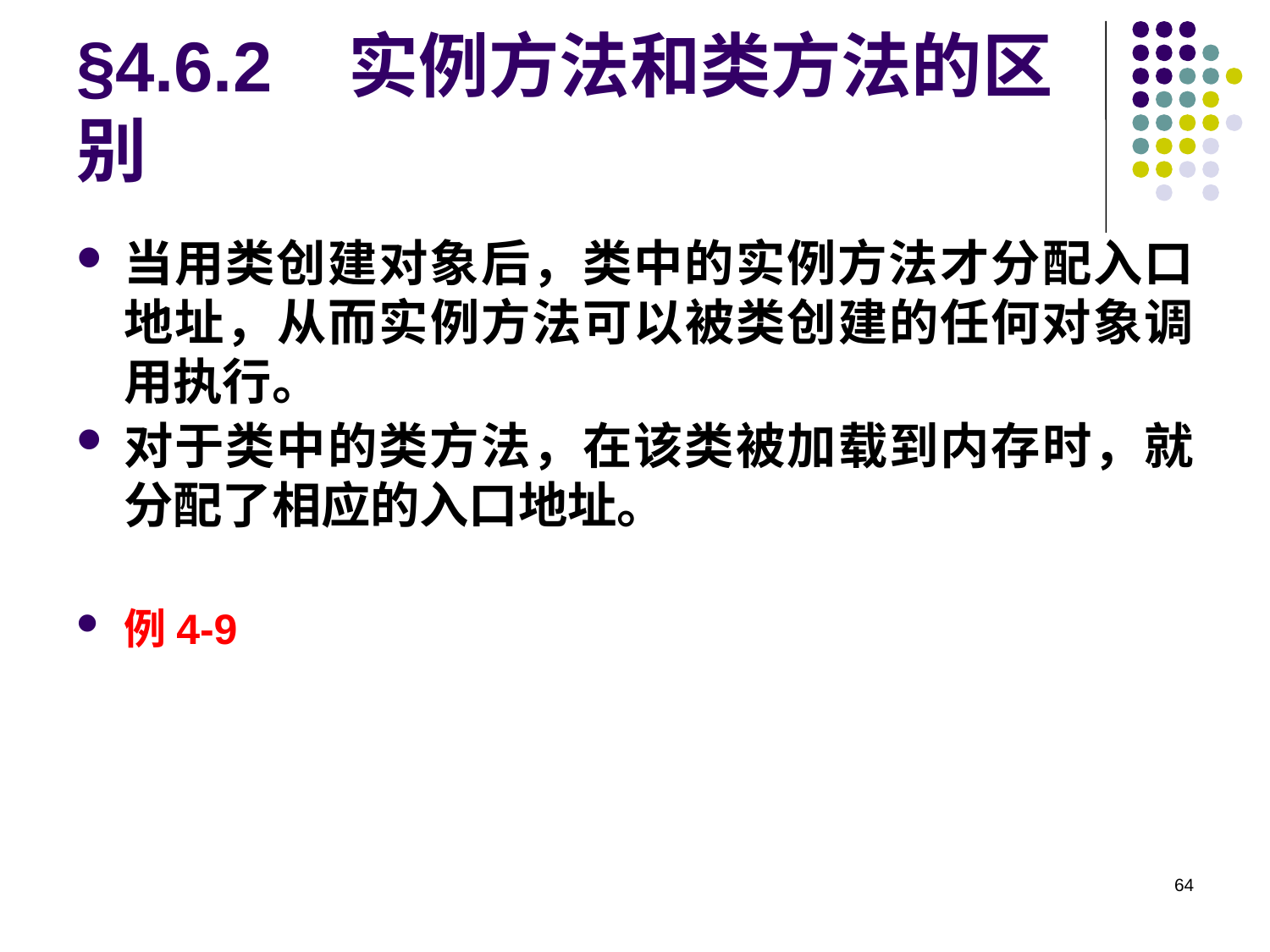

# §4.6.2   实例方法和类方法的区别
当用类创建对象后，类中的实例方法才分配入口地址，从而实例方法可以被类创建的任何对象调用执行。
对于类中的类方法，在该类被加载到内存时，就分配了相应的入口地址。

例4-9

64